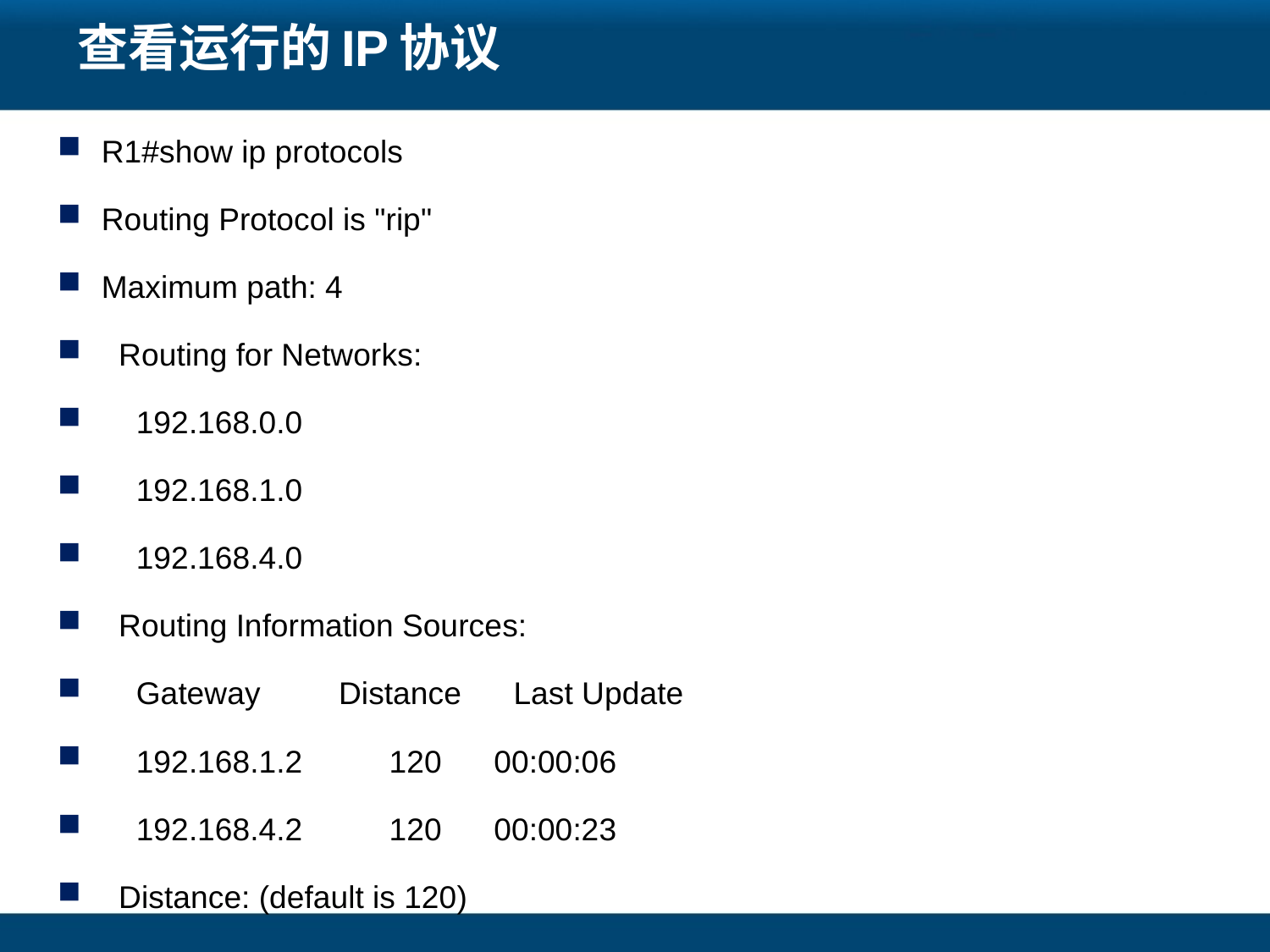

# 查看运行的IP协议
R1#show ip protocols
Routing Protocol is "rip"
Maximum path: 4
  Routing for Networks:
    192.168.0.0
    192.168.1.0
    192.168.4.0
  Routing Information Sources:
    Gateway         Distance      Last Update
    192.168.1.2          120      00:00:06
    192.168.4.2          120      00:00:23
  Distance: (default is 120)